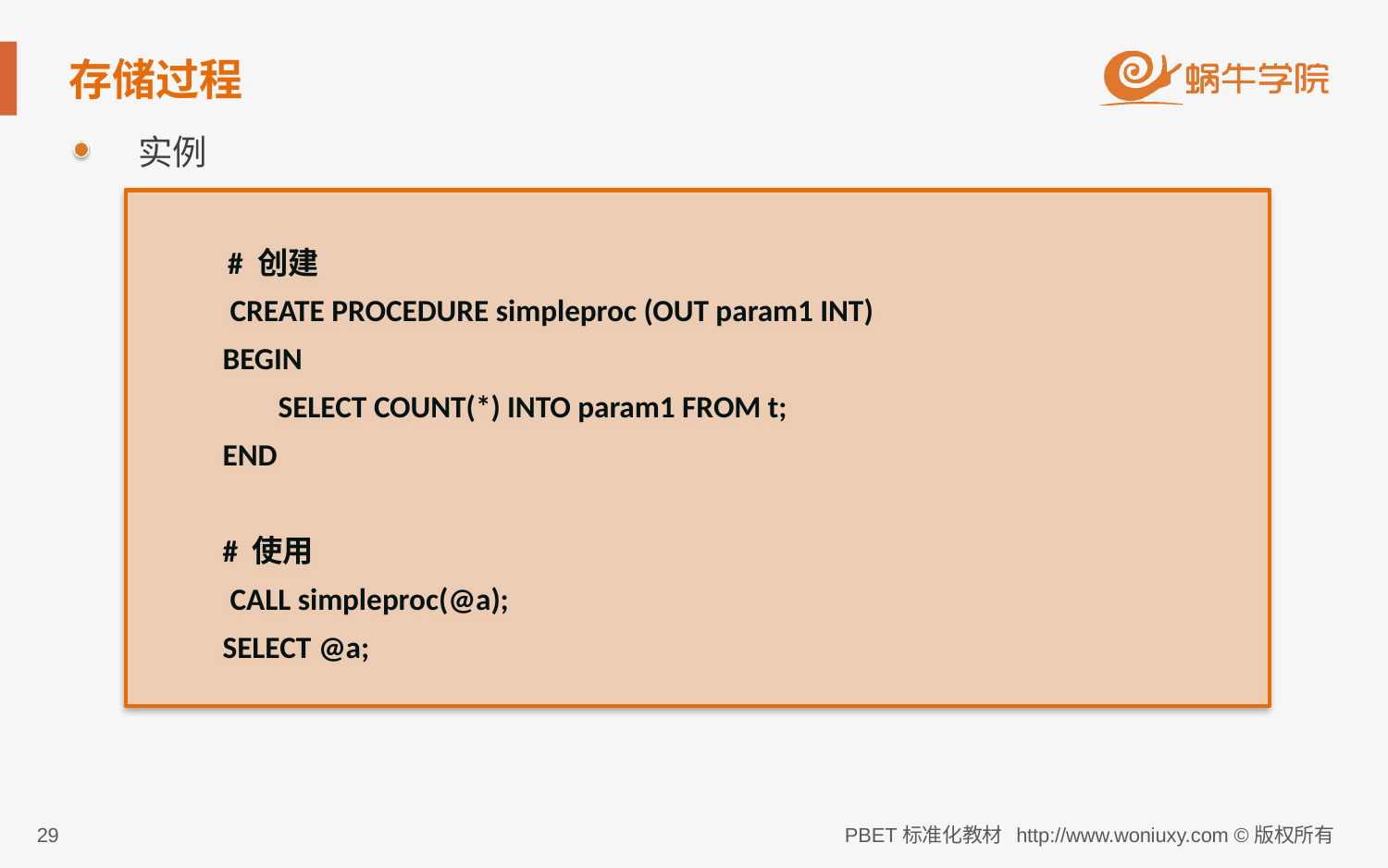

# 存储过程
实例

	   # 创建
            CREATE PROCEDURE simpleproc (OUT param1 INT)
            BEGIN
            	SELECT COUNT(*) INTO param1 FROM t;
            END
            # 使用
            CALL simpleproc(@a);
            SELECT @a;